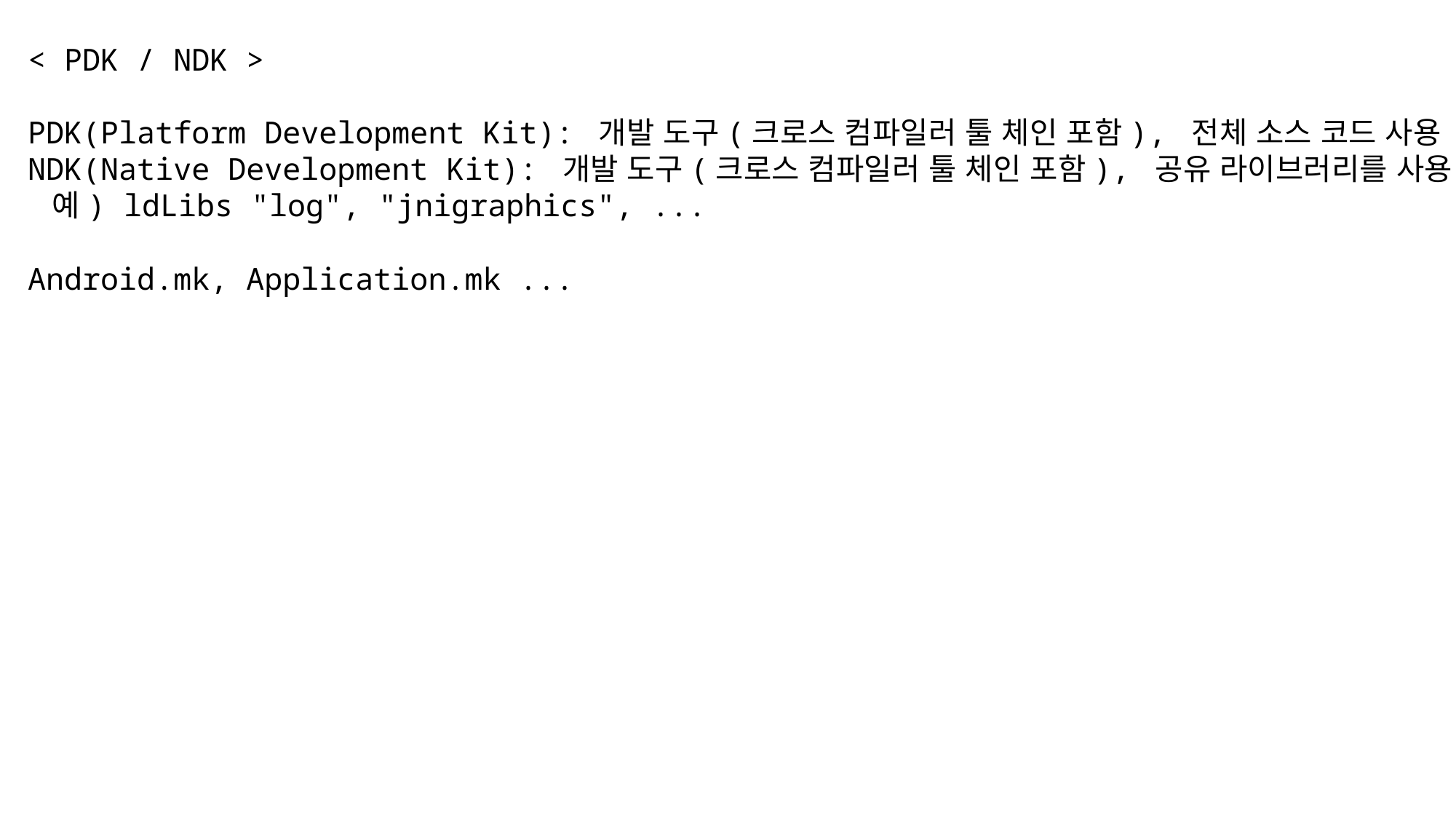

< PDK / NDK >

PDK(Platform Development Kit): 개발 도구(크로스 컴파일러 툴 체인 포함), 전체 소스 코드 사용
NDK(Native Development Kit): 개발 도구(크로스 컴파일러 툴 체인 포함), 공유 라이브러리를 사용
  예) ldLibs "log", "jnigraphics", ...

Android.mk, Application.mk ...